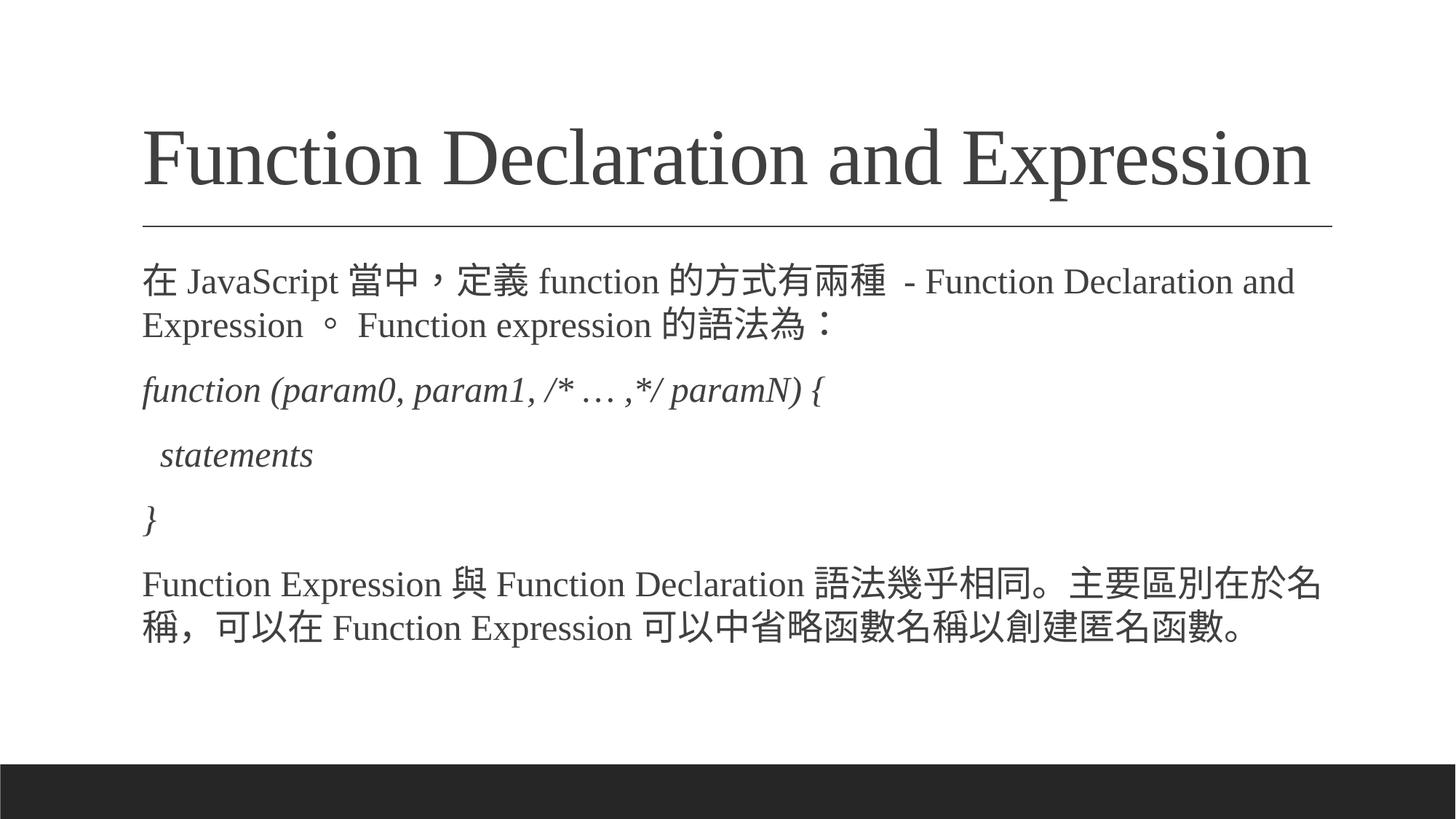

# Function Declaration and Expression
在JavaScript當中，定義function的方式有兩種 - Function Declaration and Expression。Function expression的語法為：
function (param0, param1, /* … ,*/ paramN) {
  statements
}
Function Expression與Function Declaration語法幾乎相同。主要區別在於名稱，可以在Function Expression可以中省略函數名稱以創建匿名函數。